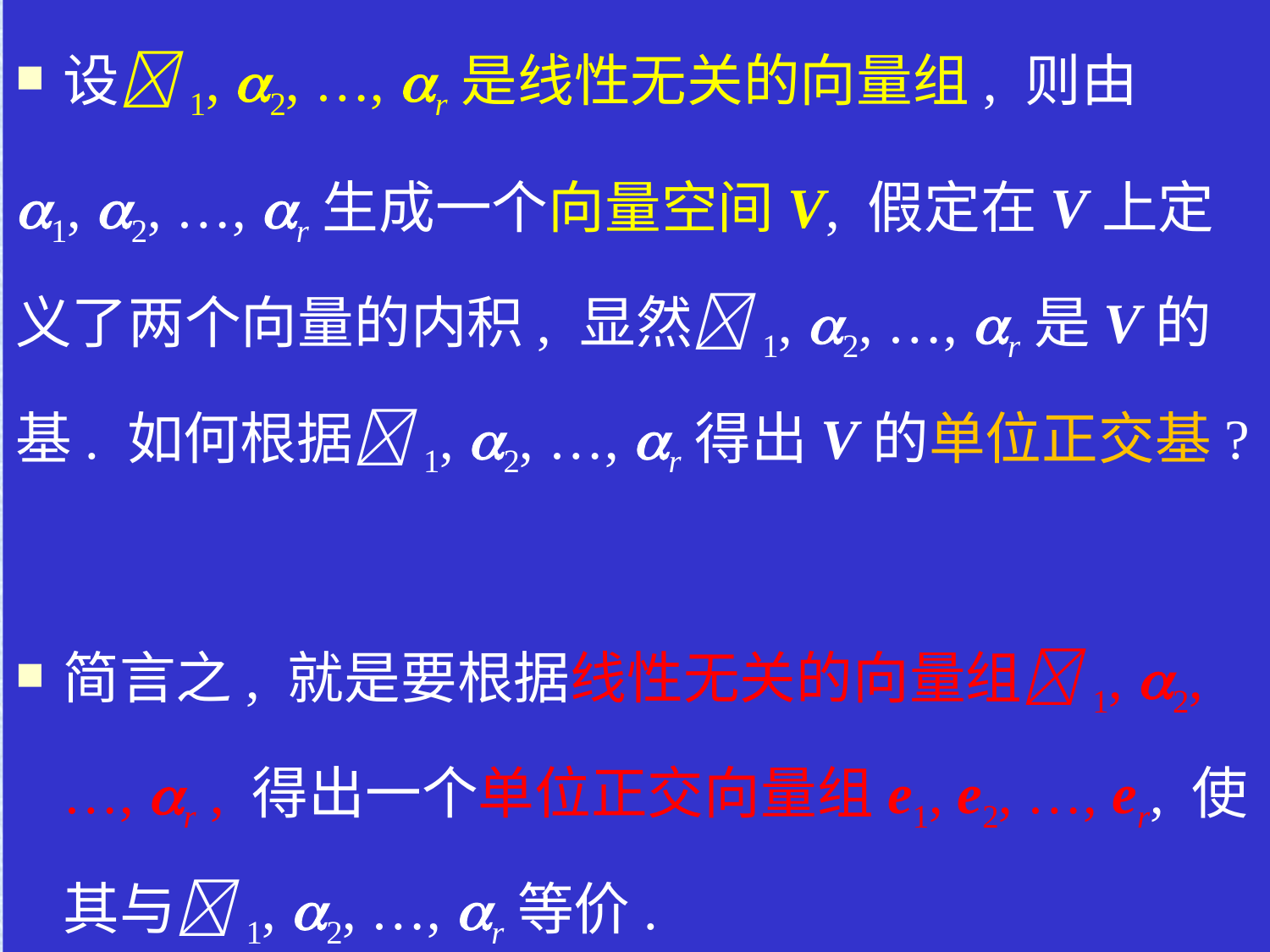

设α1, α2, …, αr是线性无关的向量组, 则由
α1, α2, …, αr生成一个向量空间V, 假定在V上定义了两个向量的内积, 显然α1, α2, …, αr是V的基. 如何根据α1, α2, …, αr得出V的单位正交基?

简言之, 就是要根据线性无关的向量组α1, α2, …, αr , 得出一个单位正交向量组e1, e2, …, er, 使其与α1, α2, …, αr等价.